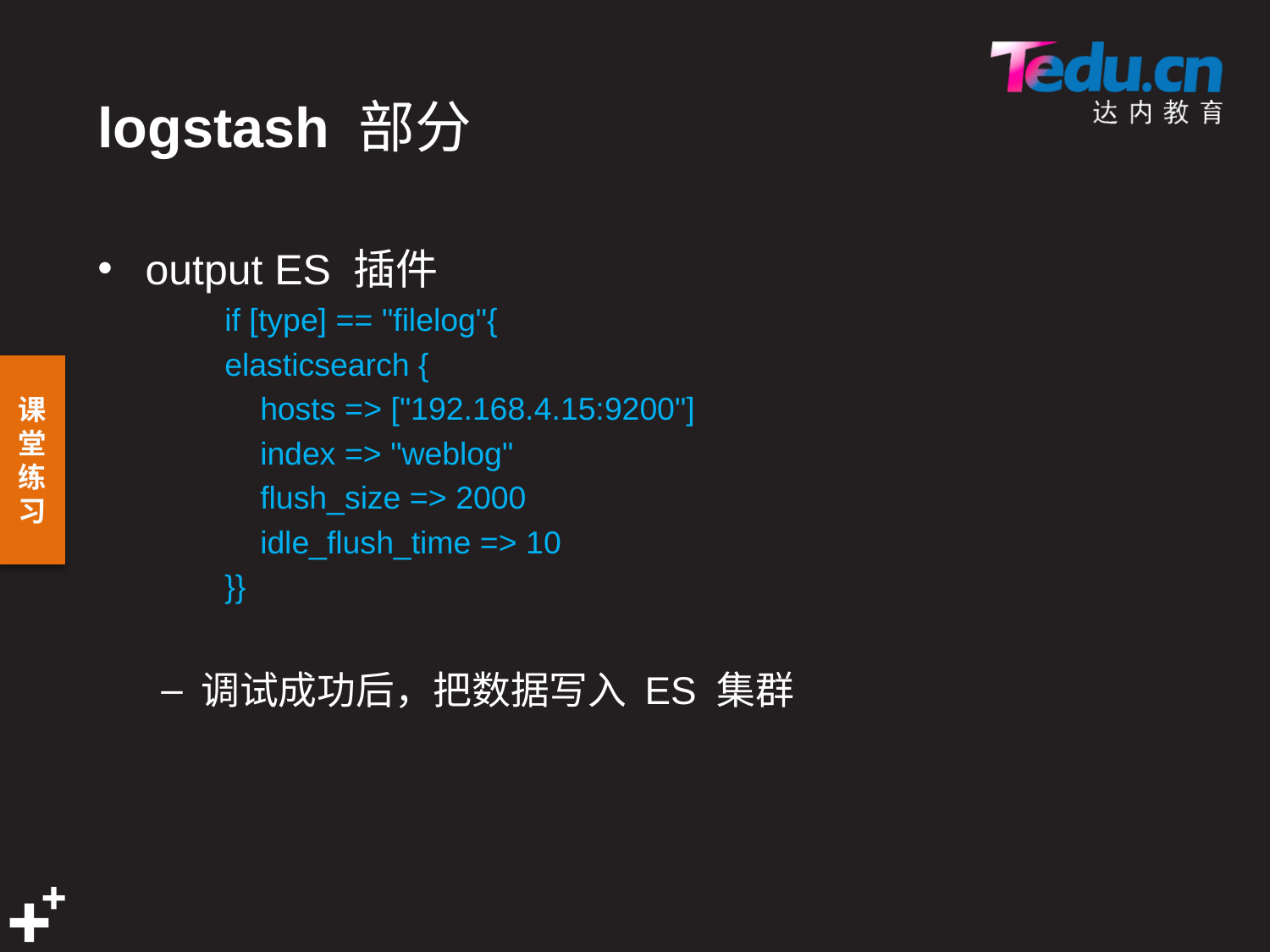

# logstash 部分
output ES 插件
if [type] == "filelog"{
elasticsearch {
    hosts => ["192.168.4.15:9200"]
    index => "weblog"
    flush_size => 2000
    idle_flush_time => 10
}}

调试成功后，把数据写入 ES 集群